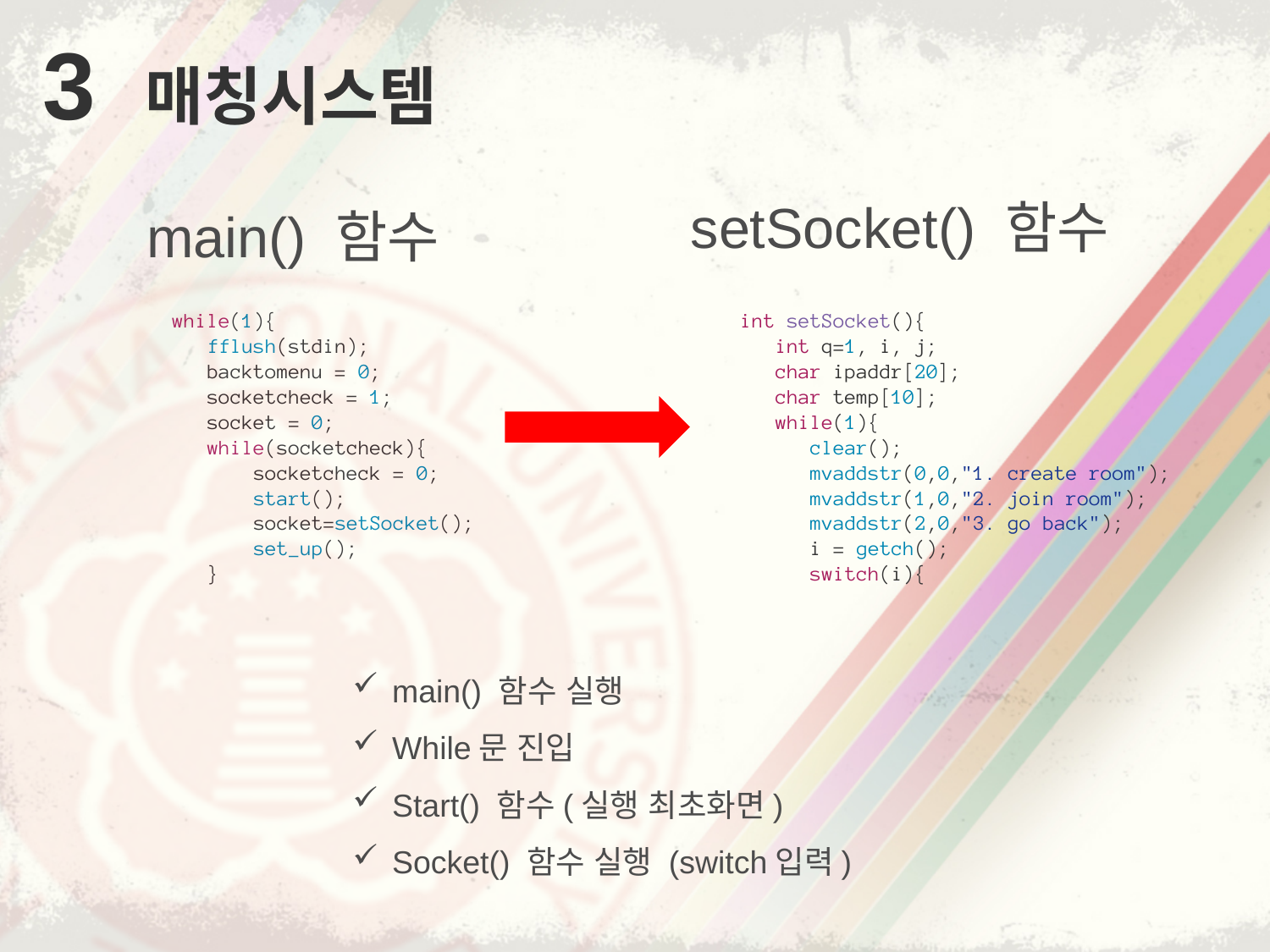

3  매칭시스템
setSocket() 함수
main() 함수

while(1){
   fflush(stdin);
   backtomenu = 0;
   socketcheck = 1;
   socket = 0;
   while(socketcheck){
       socketcheck = 0;
       start();
       socket=setSocket();
       set_up();
   }

int setSocket(){
   int q=1, i, j;
   char ipaddr[20];
   char temp[10];
   while(1){
      clear();
      mvaddstr(0,0,"1. create room");
      mvaddstr(1,0,"2. join room");
      mvaddstr(2,0,"3. go back");
      i = getch();
      switch(i){

main() 함수 실행
While문 진입
Start() 함수(실행 최초화면)
Socket() 함수 실행 (switch입력)